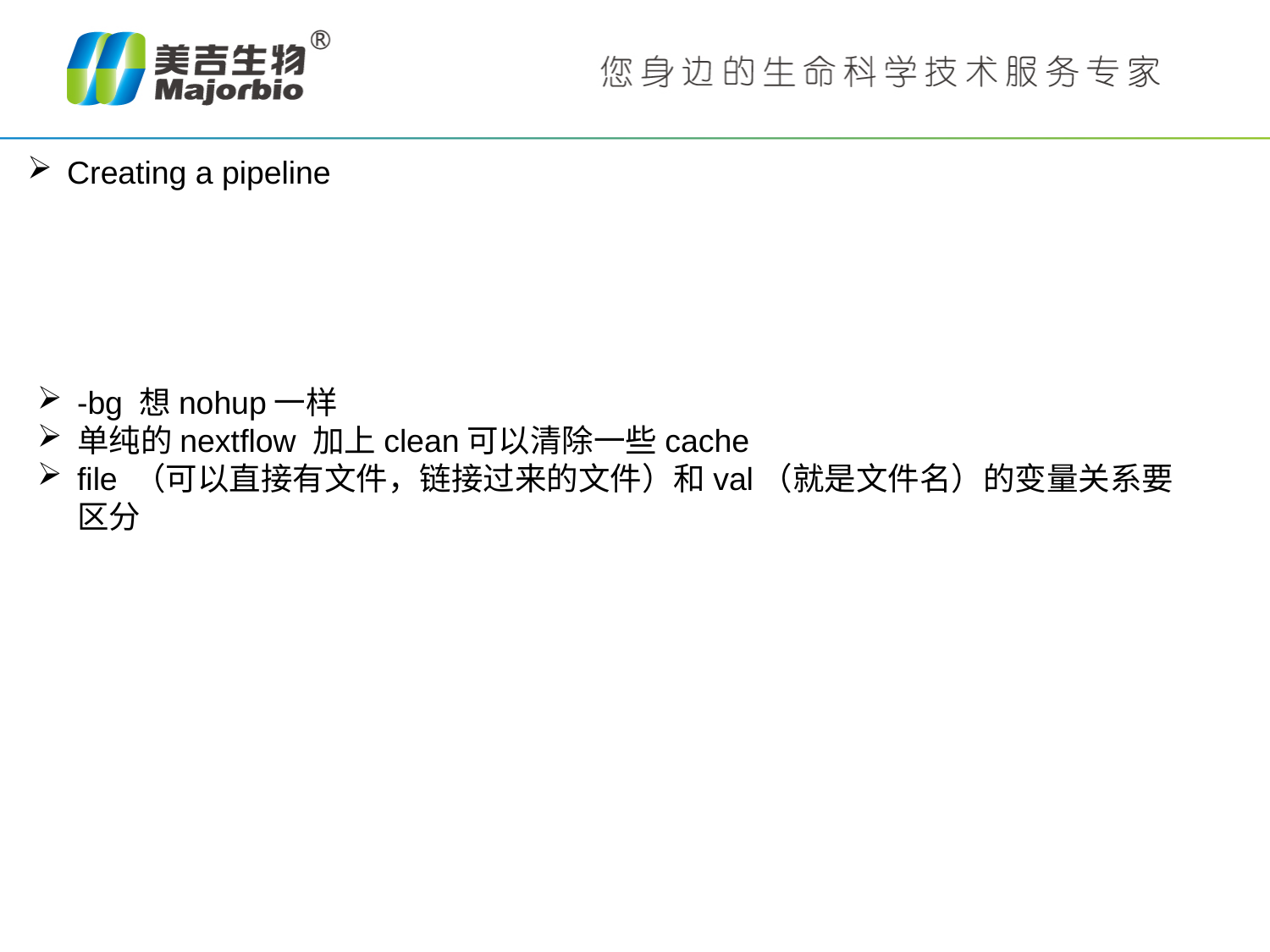

Creating a pipeline
-bg 想nohup一样
单纯的nextflow 加上clean可以清除一些cache
file （可以直接有文件，链接过来的文件）和val（就是文件名）的变量关系要区分